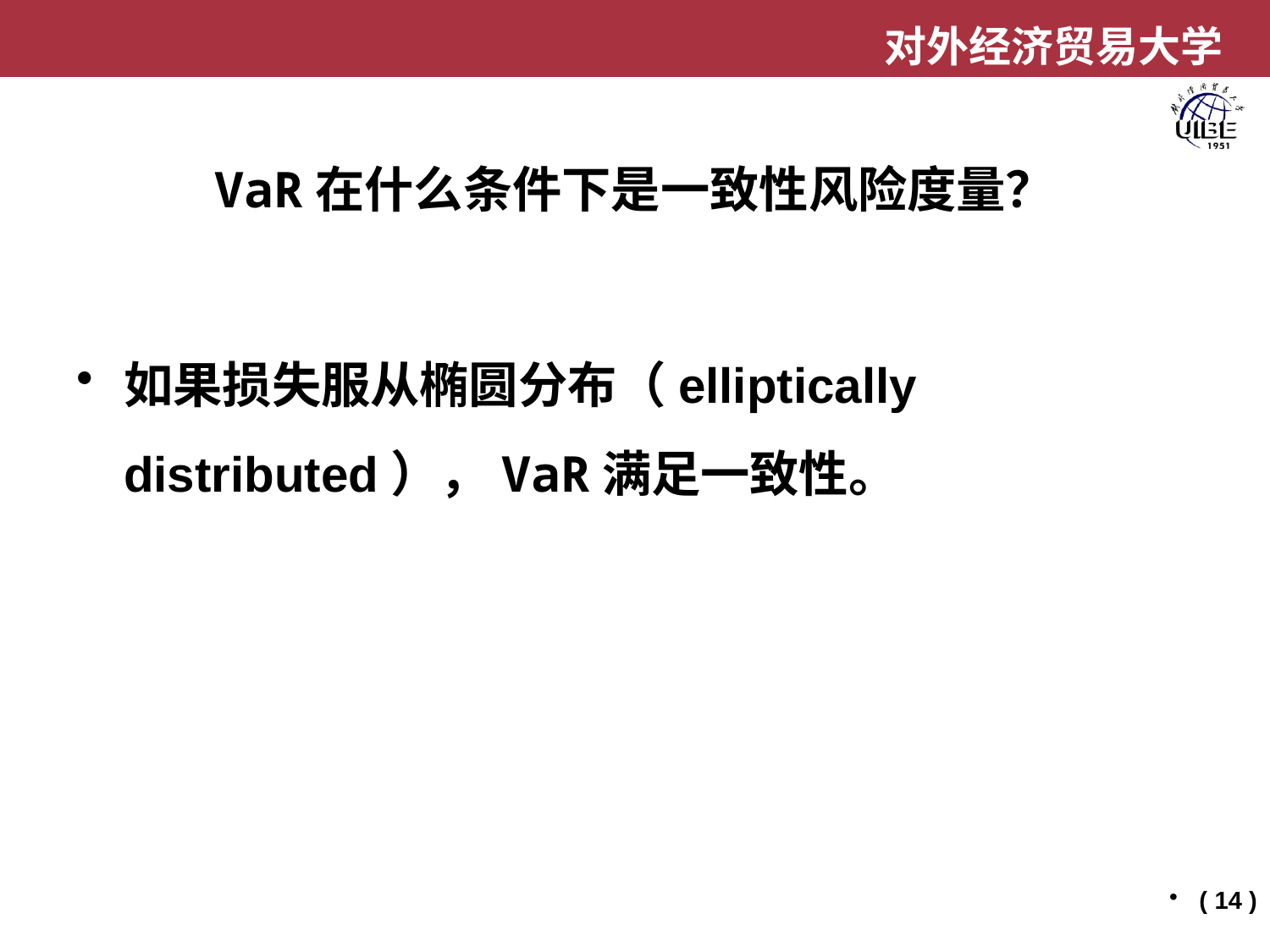

# VaR在什么条件下是一致性风险度量？
如果损失服从椭圆分布（elliptically distributed），VaR满足一致性。

( 14 )